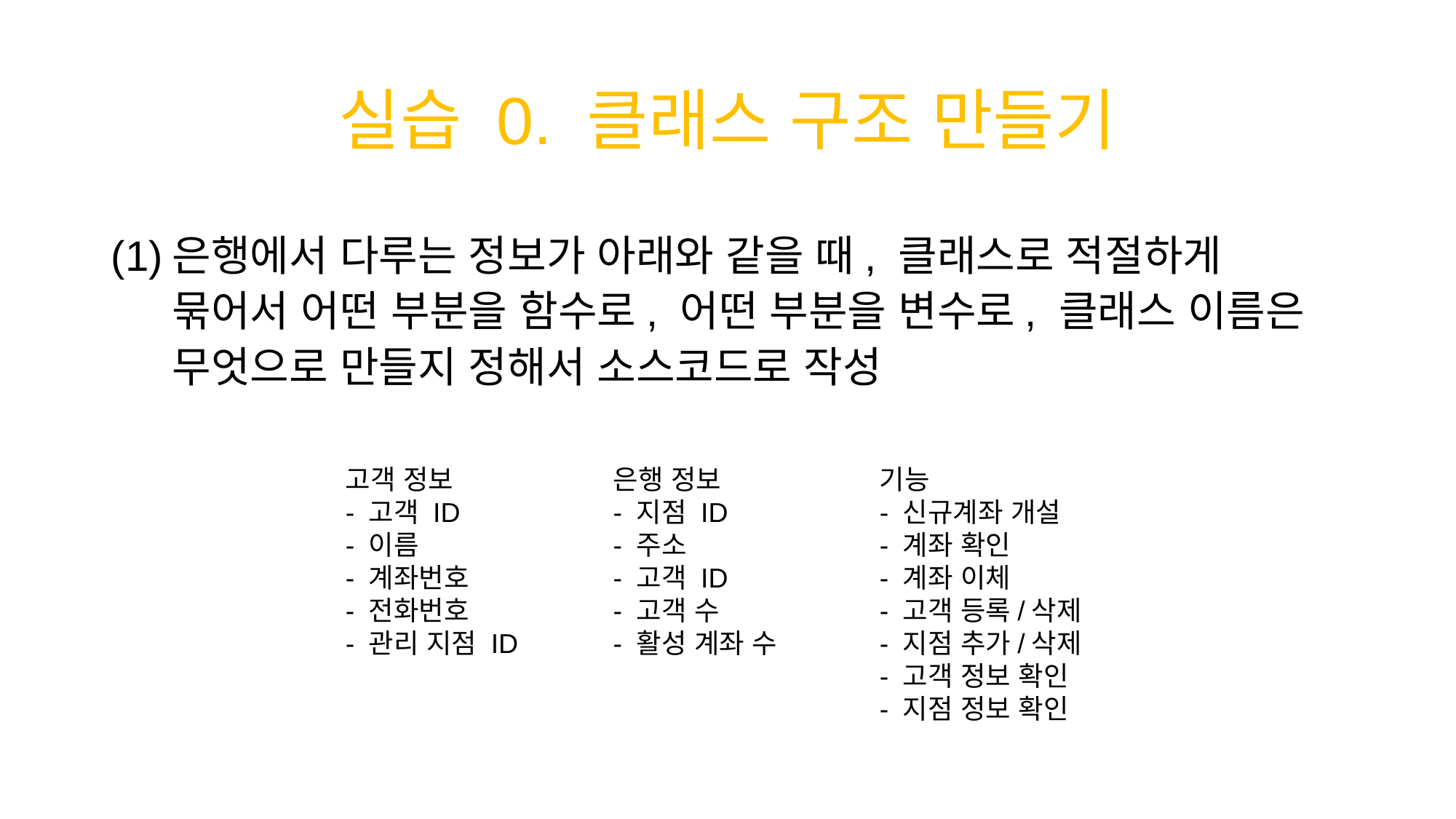

# 실습 0. 클래스 구조 만들기
은행에서 다루는 정보가 아래와 같을 때, 클래스로 적절하게 묶어서 어떤 부분을 함수로, 어떤 부분을 변수로, 클래스 이름은 무엇으로 만들지 정해서 소스코드로 작성
고객 정보
- 고객 ID
- 이름
- 계좌번호
- 전화번호
- 관리 지점 ID
은행 정보
- 지점 ID
- 주소
- 고객 ID
- 고객 수
- 활성 계좌 수
기능
- 신규계좌 개설
- 계좌 확인
- 계좌 이체
- 고객 등록/삭제
- 지점 추가/삭제
- 고객 정보 확인
- 지점 정보 확인